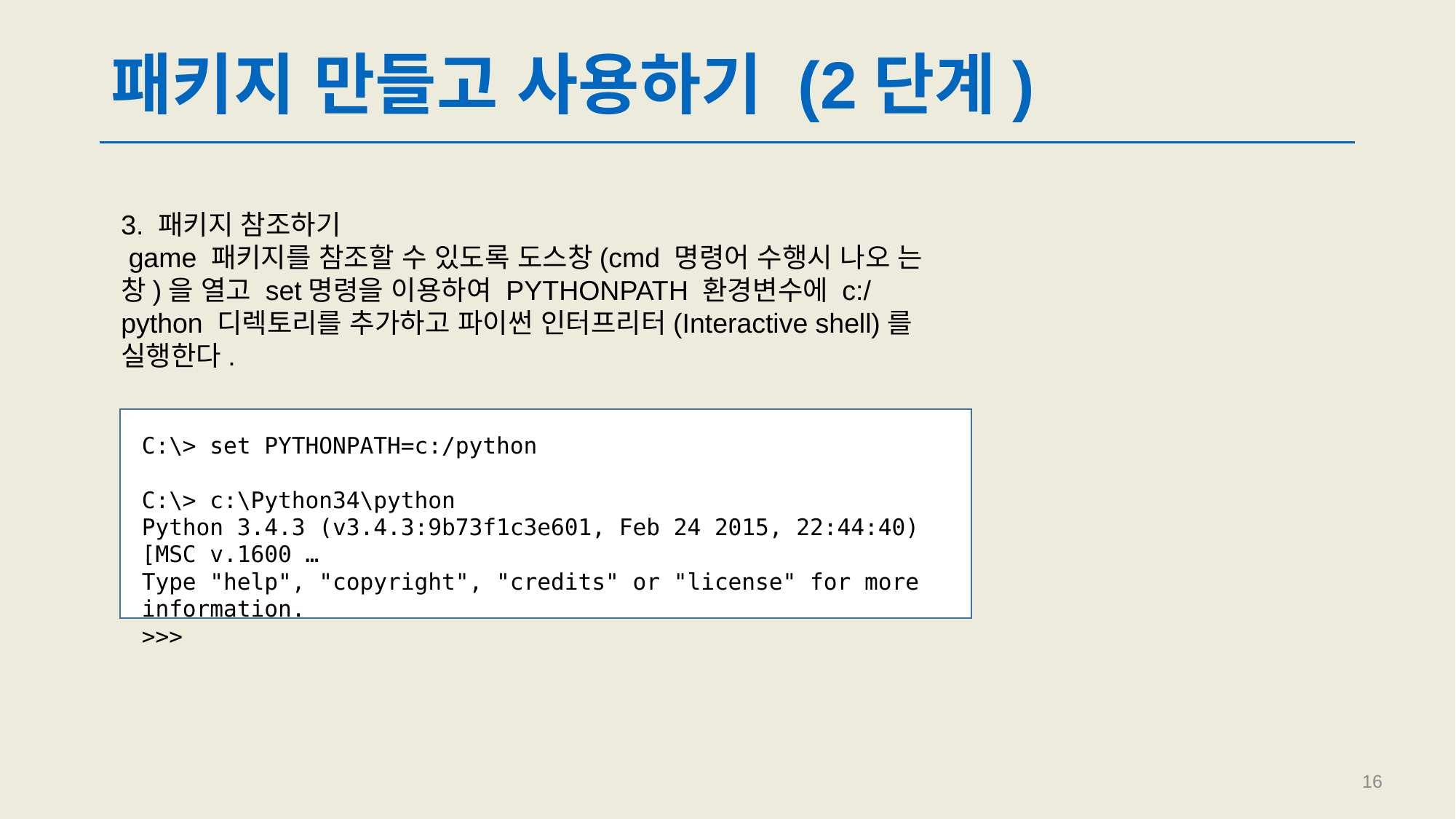

# 패키지 만들고 사용하기 (2단계)
3. 패키지 참조하기
 game 패키지를 참조할 수 있도록 도스창(cmd 명령어 수행시 나오 는 창)을 열고 set명령을 이용하여 PYTHONPATH 환경변수에 c:/python 디렉토리를 추가하고 파이썬 인터프리터(Interactive shell)를 실행한다.
C:\> set PYTHONPATH=c:/python

C:\> c:\Python34\python
Python 3.4.3 (v3.4.3:9b73f1c3e601, Feb 24 2015, 22:44:40) [MSC v.1600 …
Type "help", "copyright", "credits" or "license" for more information.
>>>
16